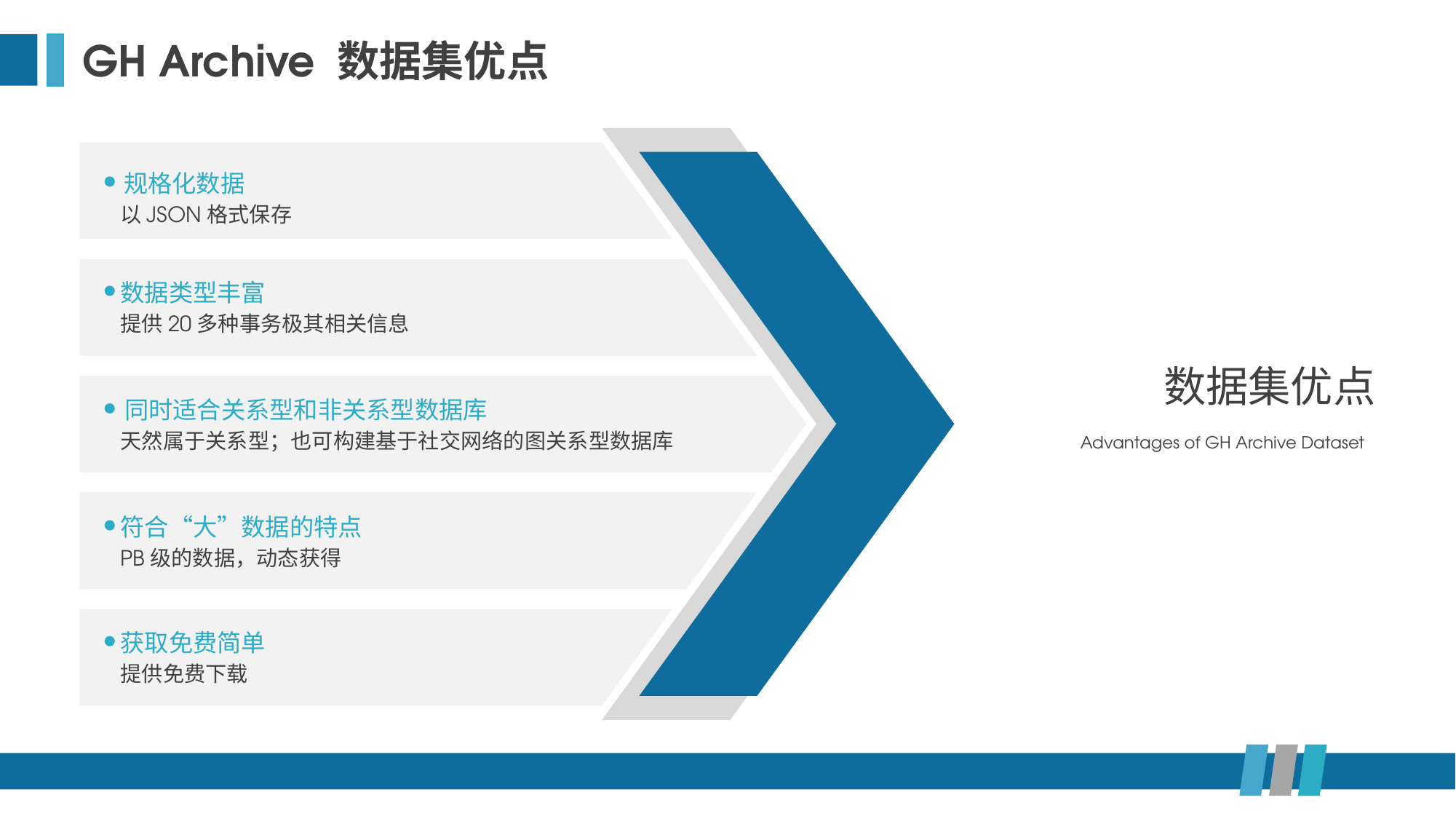

GH Archive 数据集优点

规格化数据

以JSON格式保存

数据类型丰富

提供20多种事务极其相关信息
数据集优点
Advantages of GH Archive Dataset

同时适合关系型和非关系型数据库

天然属于关系型；也可构建基于社交网络的图关系型数据库

符合“大”数据的特点

PB级的数据，动态获得

获取免费简单

提供免费下载